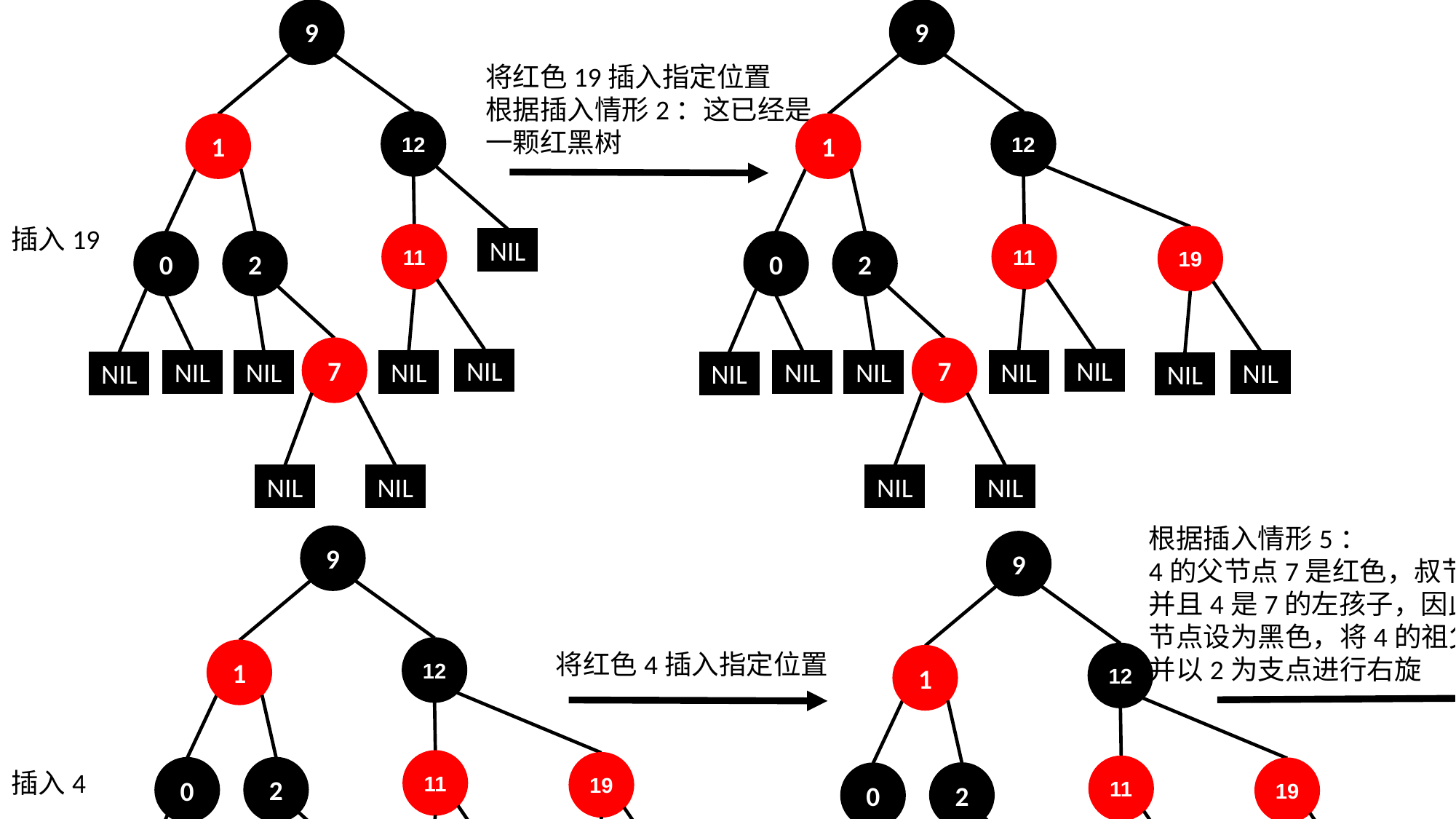

9
9
将红色19插入指定位置
根据插入情形2：这已经是
一颗红黑树
12
12
1
1
插入19
11
11
19
NIL
2
2
0
0
7
7
NIL
NIL
NIL
NIL
NIL
NIL
NIL
NIL
NIL
NIL
NIL
NIL
NIL
NIL
NIL
NIL
此时当前节点仍为新节点4
根据插入情形4：
4的父节点2是红色，叔节点NIL是黑色，
并且4是2的右孩子，因此需要将4的父
节点2做为当前节点，并以2为支点
进行左旋，此时2为当前节点
根据插入情形5：
4的父节点7是红色，叔节点NIL是黑色，
并且4是7的左孩子，因此需要将4的父
节点设为黑色，将4的祖父2设为红色，
并以2为支点进行右旋
根据插入情形5：
2的父节点4是红色，叔节点NIL是黑色，
并且2是4的左孩子，因此需要将2的父
节点设为黑色，将2的祖父7设为红色，
并以7为支点进行右旋
9
9
9
9
9
9
9
根据插入情形5：
以2为支点进行右旋
根据插入情形5：
以7为支点进行右旋
12
1
将红色4插入指定位置
12
12
12
12
1
1
12
1
1
12
1
1
11
19
11
11
2
0
19
19
11
11
7
19
7
19
11
插入4
7
19
2
2
11
0
0
19
0
0
0
4
0
7
7
7
2
4
4
2
NIL
NIL
NIL
NIL
NIL
NIL
7
NIL
NIL
NIL
NIL
NIL
NIL
NIL
NIL
NIL
NIL
NIL
NIL
NIL
NIL
NIL
NIL
NIL
NIL
NIL
NIL
NIL
NIL
NIL
NIL
NIL
NIL
NIL
NIL
NIL
NIL
NIL
NIL
NIL
NIL
NIL
NIL
NIL
NIL
NIL
NIL
NIL
NIL
2
2
NIL
NIL
4
NIL
4
4
NIL
NIL
NIL
NIL
NIL
NIL
NIL
NIL
NIL
NIL
NIL
NIL
NIL
NIL
NIL
NIL
NIL
NIL